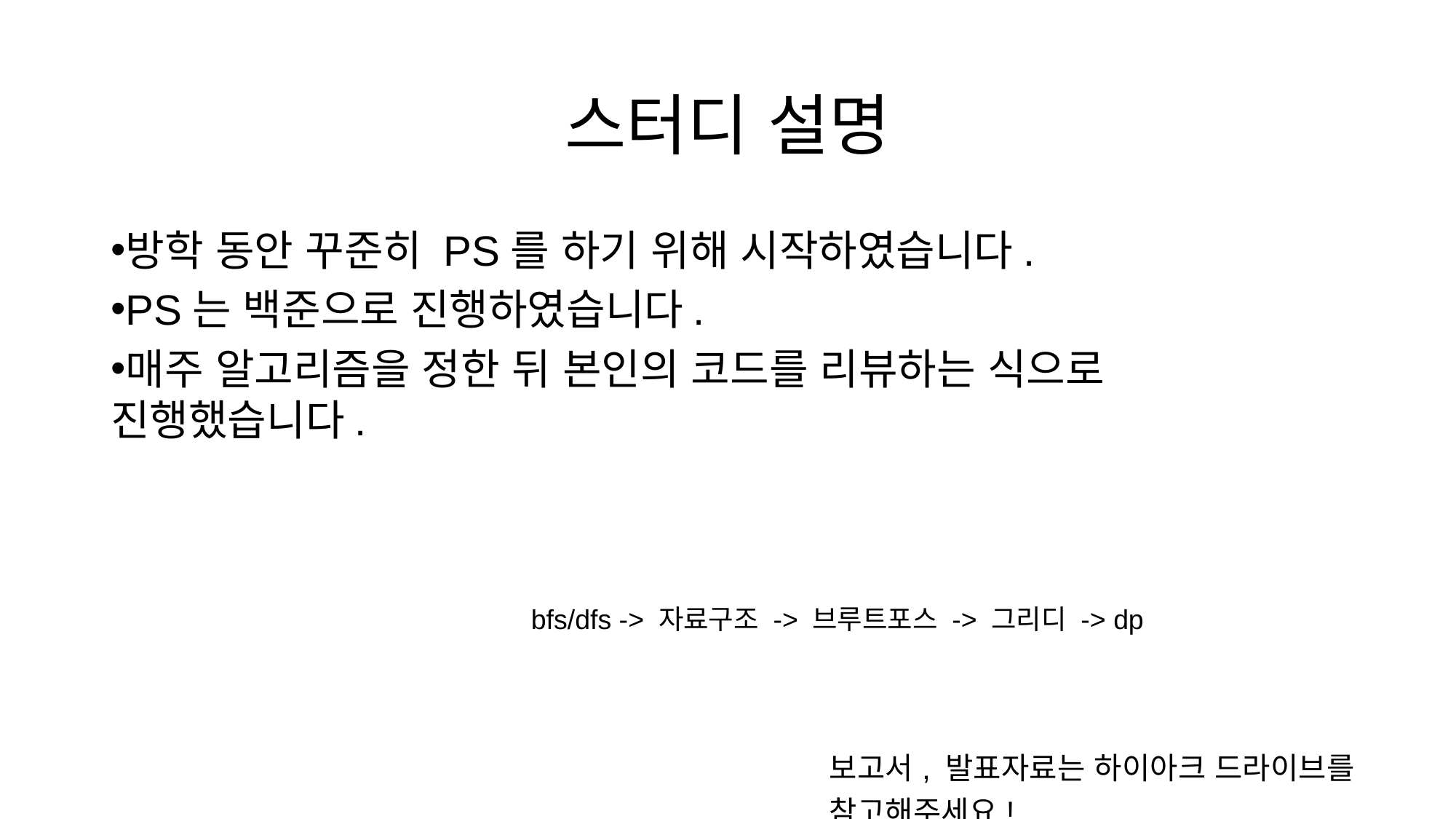

# 스터디 설명
방학 동안 꾸준히 PS를 하기 위해 시작하였습니다.
PS는 백준으로 진행하였습니다.
매주 알고리즘을 정한 뒤 본인의 코드를 리뷰하는 식으로 진행했습니다.

                                                       bfs/dfs -> 자료구조 -> 브루트포스 -> 그리디 -> dp

| 보고서, 발표자료는 하이아크 드라이브를 참고해주세요! |
| --- |